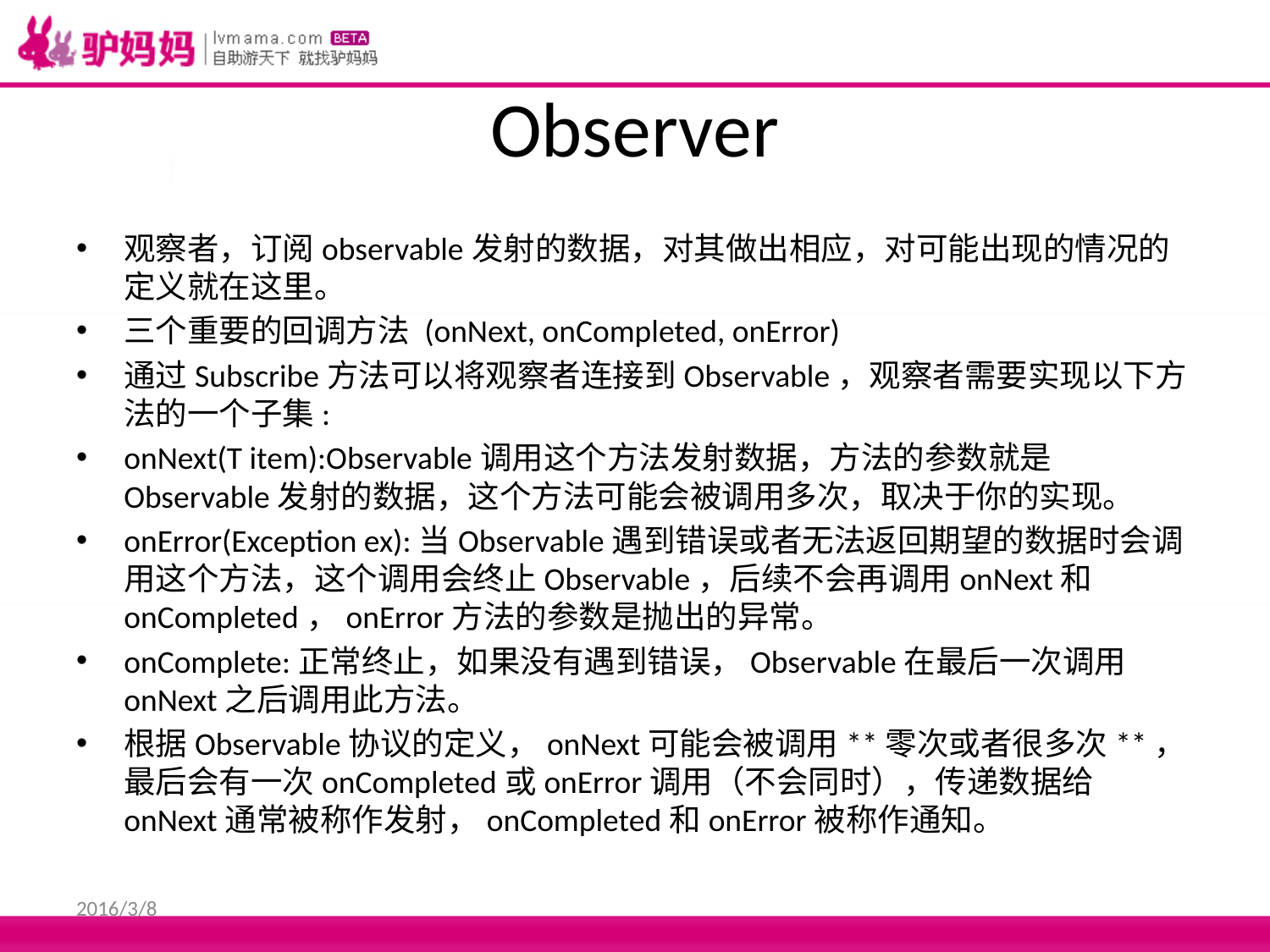

# Observer
观察者，订阅observable发射的数据，对其做出相应，对可能出现的情况的定义就在这里。
三个重要的回调方法 (onNext, onCompleted, onError)
通过Subscribe方法可以将观察者连接到Observable，观察者需要实现以下方法的一个子集:
onNext(T item):Observable调用这个方法发射数据，方法的参数就是Observable发射的数据，这个方法可能会被调用多次，取决于你的实现。
onError(Exception ex):当Observable遇到错误或者无法返回期望的数据时会调用这个方法，这个调用会终止Observable，后续不会再调用onNext和onCompleted，onError方法的参数是抛出的异常。
onComplete:正常终止，如果没有遇到错误，Observable在最后一次调用onNext之后调用此方法。
根据Observable协议的定义，onNext可能会被调用**零次或者很多次**，最后会有一次onCompleted或onError调用（不会同时），传递数据给onNext通常被称作发射，onCompleted和onError被称作通知。
2016/3/8